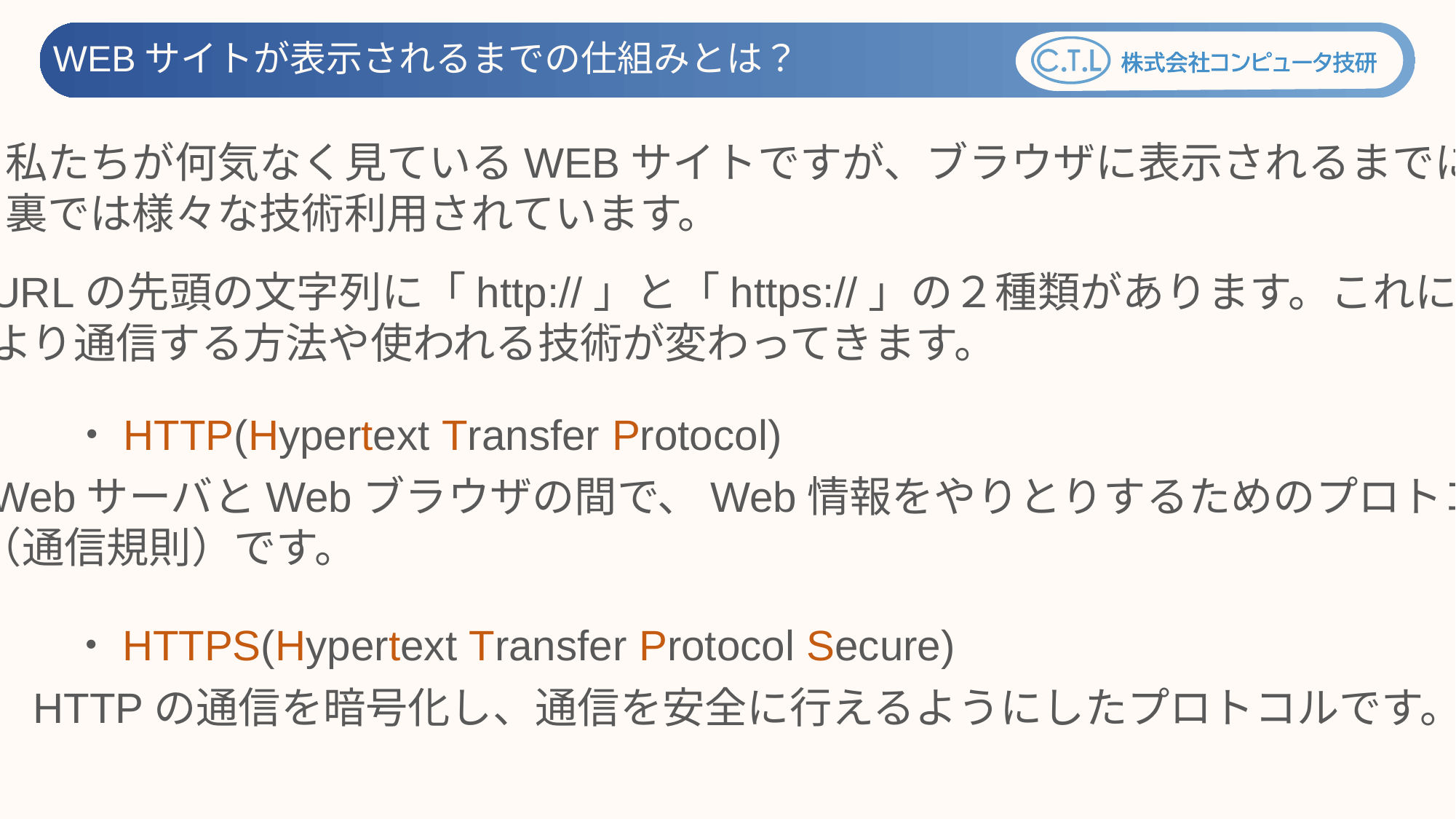

WEBサイトが表示されるまでの仕組みとは？
私たちが何気なく見ているWEBサイトですが、ブラウザに表示されるまでに
裏では様々な技術利用されています。
URLの先頭の文字列に「http://」と「https://」の２種類があります。これに
より通信する方法や使われる技術が変わってきます。
・HTTP(Hypertext Transfer Protocol)
　WebサーバとWebブラウザの間で、Web情報をやりとりするためのプロトコル
　（通信規則）です。
・HTTPS(Hypertext Transfer Protocol Secure)
　HTTPの通信を暗号化し、通信を安全に行えるようにしたプロトコルです。